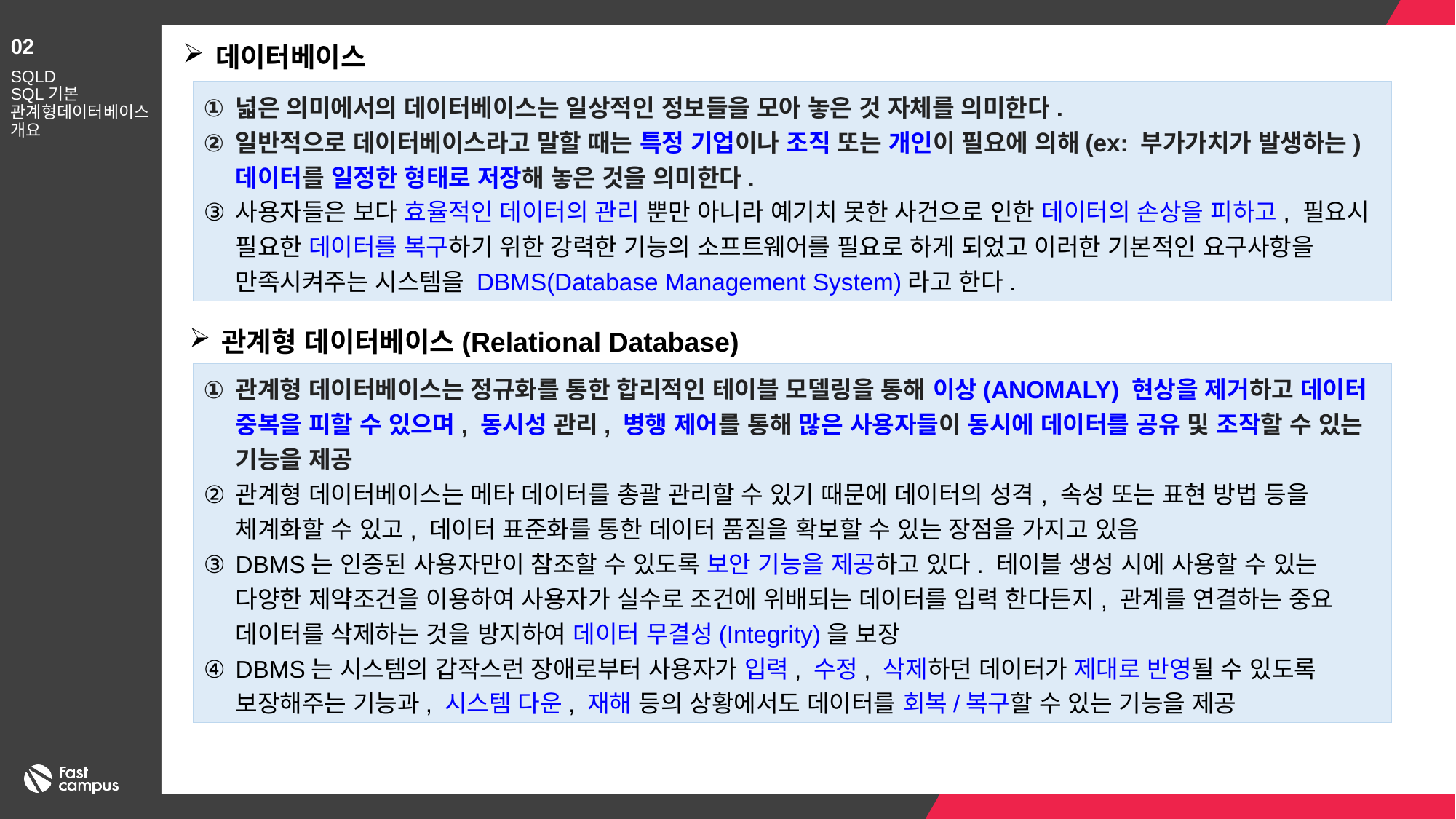

02
데이터베이스
SQLD
SQL기본
관계형데이터베이스개요
넓은 의미에서의 데이터베이스는 일상적인 정보들을 모아 놓은 것 자체를 의미한다.
일반적으로 데이터베이스라고 말할 때는 특정 기업이나 조직 또는 개인이 필요에 의해(ex: 부가가치가 발생하는) 데이터를 일정한 형태로 저장해 놓은 것을 의미한다.
사용자들은 보다 효율적인 데이터의 관리 뿐만 아니라 예기치 못한 사건으로 인한 데이터의 손상을 피하고, 필요시 필요한 데이터를 복구하기 위한 강력한 기능의 소프트웨어를 필요로 하게 되었고 이러한 기본적인 요구사항을 만족시켜주는 시스템을 DBMS(Database Management System)라고 한다.
관계형 데이터베이스(Relational Database)
관계형 데이터베이스는 정규화를 통한 합리적인 테이블 모델링을 통해 이상(ANOMALY) 현상을 제거하고 데이터 중복을 피할 수 있으며, 동시성 관리, 병행 제어를 통해 많은 사용자들이 동시에 데이터를 공유 및 조작할 수 있는 기능을 제공
관계형 데이터베이스는 메타 데이터를 총괄 관리할 수 있기 때문에 데이터의 성격, 속성 또는 표현 방법 등을 체계화할 수 있고, 데이터 표준화를 통한 데이터 품질을 확보할 수 있는 장점을 가지고 있음
DBMS는 인증된 사용자만이 참조할 수 있도록 보안 기능을 제공하고 있다. 테이블 생성 시에 사용할 수 있는 다양한 제약조건을 이용하여 사용자가 실수로 조건에 위배되는 데이터를 입력 한다든지, 관계를 연결하는 중요 데이터를 삭제하는 것을 방지하여 데이터 무결성(Integrity)을 보장
DBMS는 시스템의 갑작스런 장애로부터 사용자가 입력, 수정, 삭제하던 데이터가 제대로 반영될 수 있도록 보장해주는 기능과, 시스템 다운, 재해 등의 상황에서도 데이터를 회복/복구할 수 있는 기능을 제공